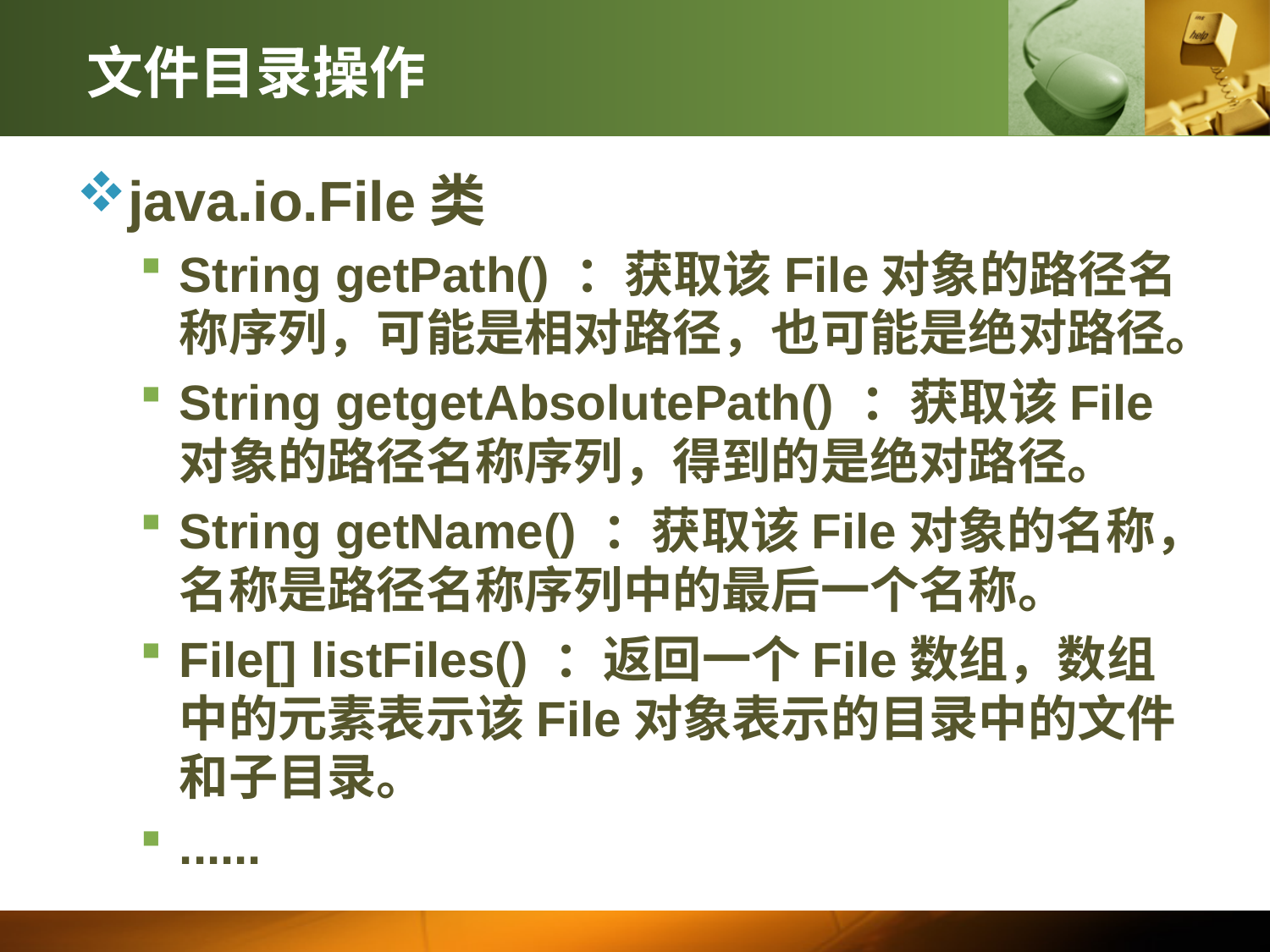

# 文件目录操作
java.io.File类
String getPath() ：获取该File对象的路径名称序列，可能是相对路径，也可能是绝对路径。
String getgetAbsolutePath() ：获取该File对象的路径名称序列，得到的是绝对路径。
String getName() ：获取该File对象的名称，名称是路径名称序列中的最后一个名称。
File[] listFiles() ：返回一个File数组，数组中的元素表示该File对象表示的目录中的文件和子目录。
......